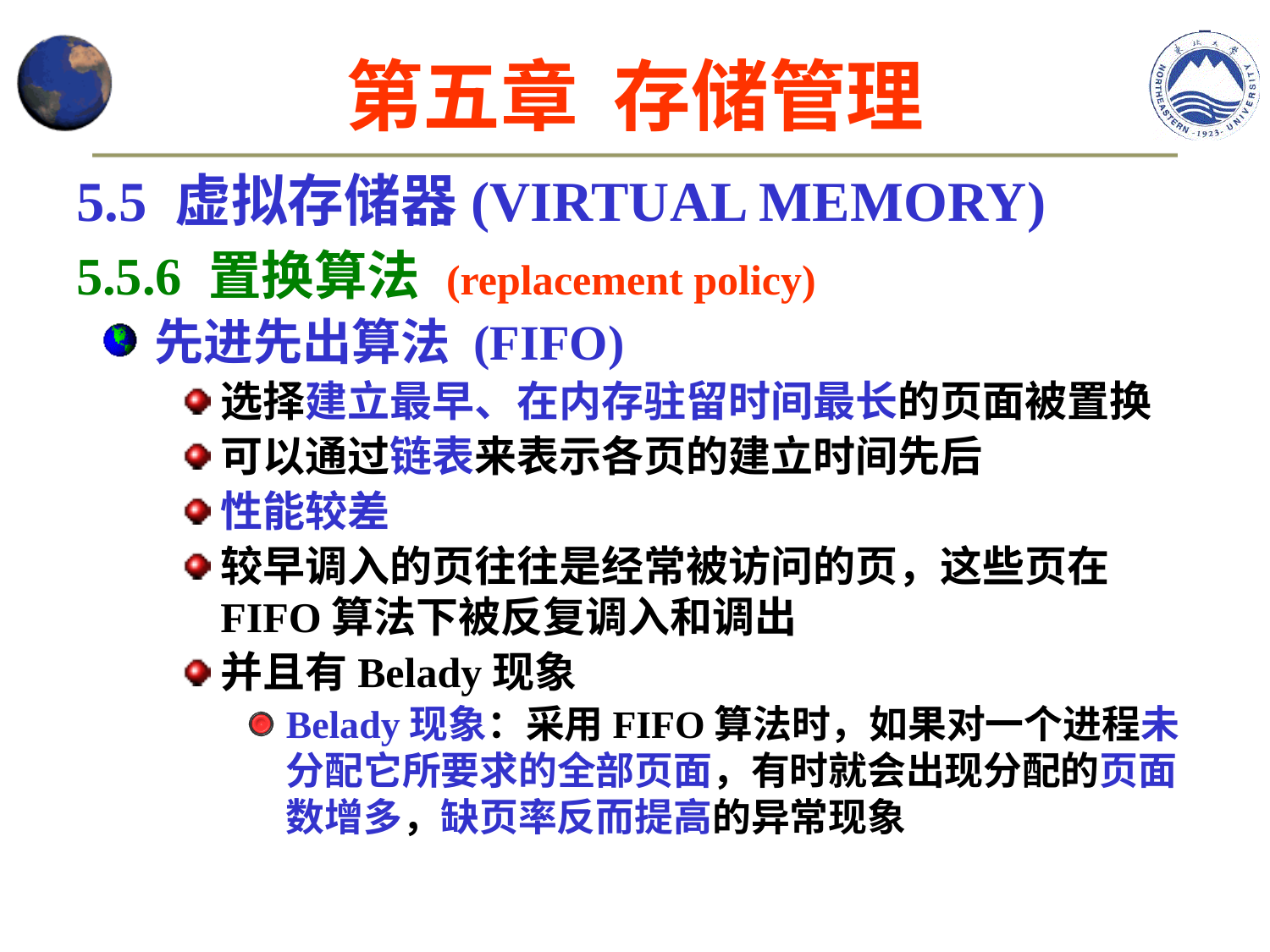

第五章  存储管理
5.5 虚拟存储器(VIRTUAL MEMORY)
5.5.6 置换算法 (replacement policy)
先进先出算法 (FIFO)
选择建立最早、在内存驻留时间最长的页面被置换
可以通过链表来表示各页的建立时间先后
性能较差
较早调入的页往往是经常被访问的页，这些页在FIFO算法下被反复调入和调出
并且有Belady现象
Belady现象：采用FIFO算法时，如果对一个进程未分配它所要求的全部页面，有时就会出现分配的页面数增多，缺页率反而提高的异常现象